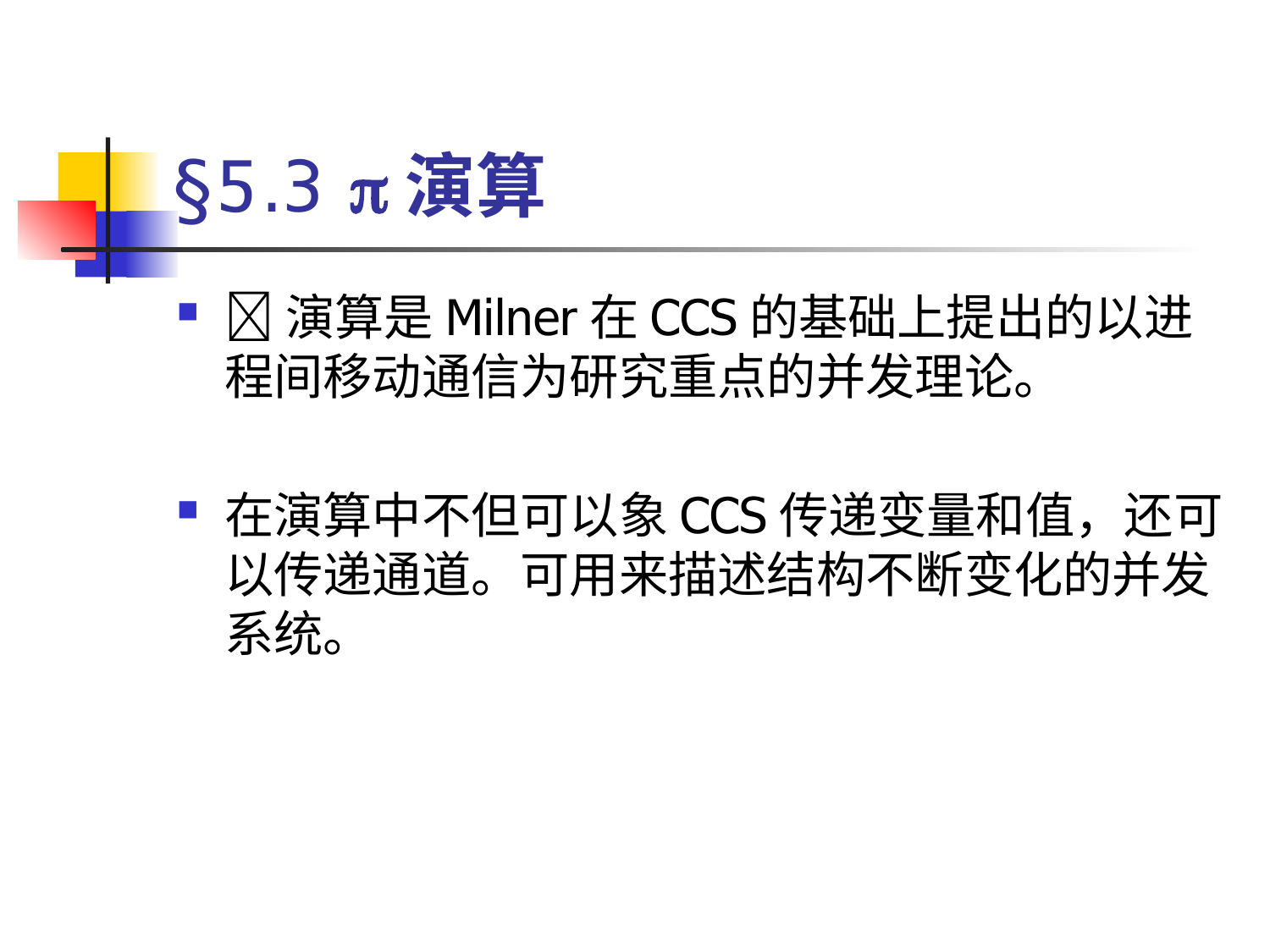

# §5.3 π演算
π演算是Milner在CCS的基础上提出的以进程间移动通信为研究重点的并发理论。

在演算中不但可以象CCS传递变量和值，还可以传递通道。可用来描述结构不断变化的并发系统。